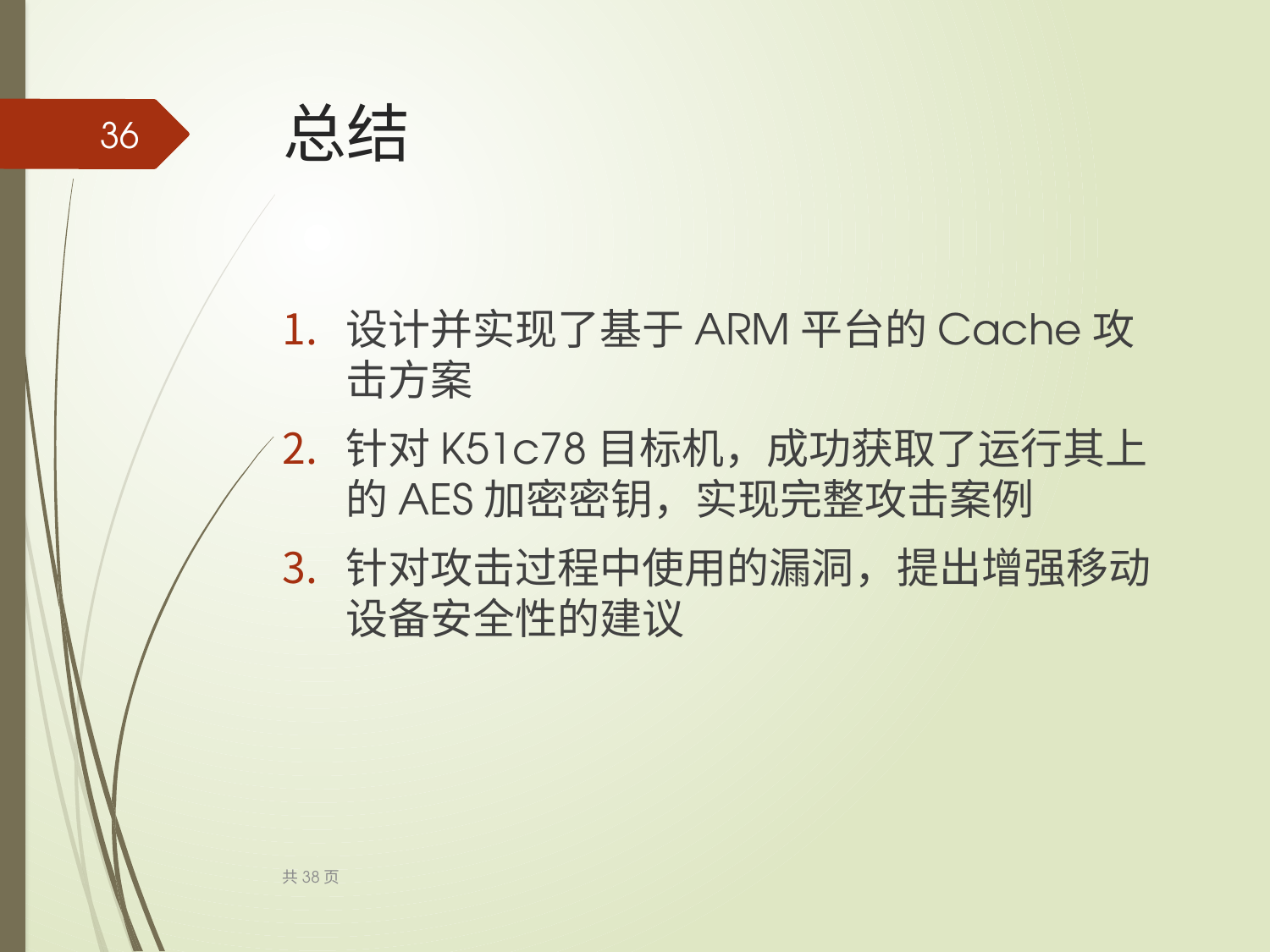

# 总结
36
设计并实现了基于ARM平台的Cache攻击方案
针对K51c78目标机，成功获取了运行其上的AES加密密钥，实现完整攻击案例
针对攻击过程中使用的漏洞，提出增强移动设备安全性的建议
共38页